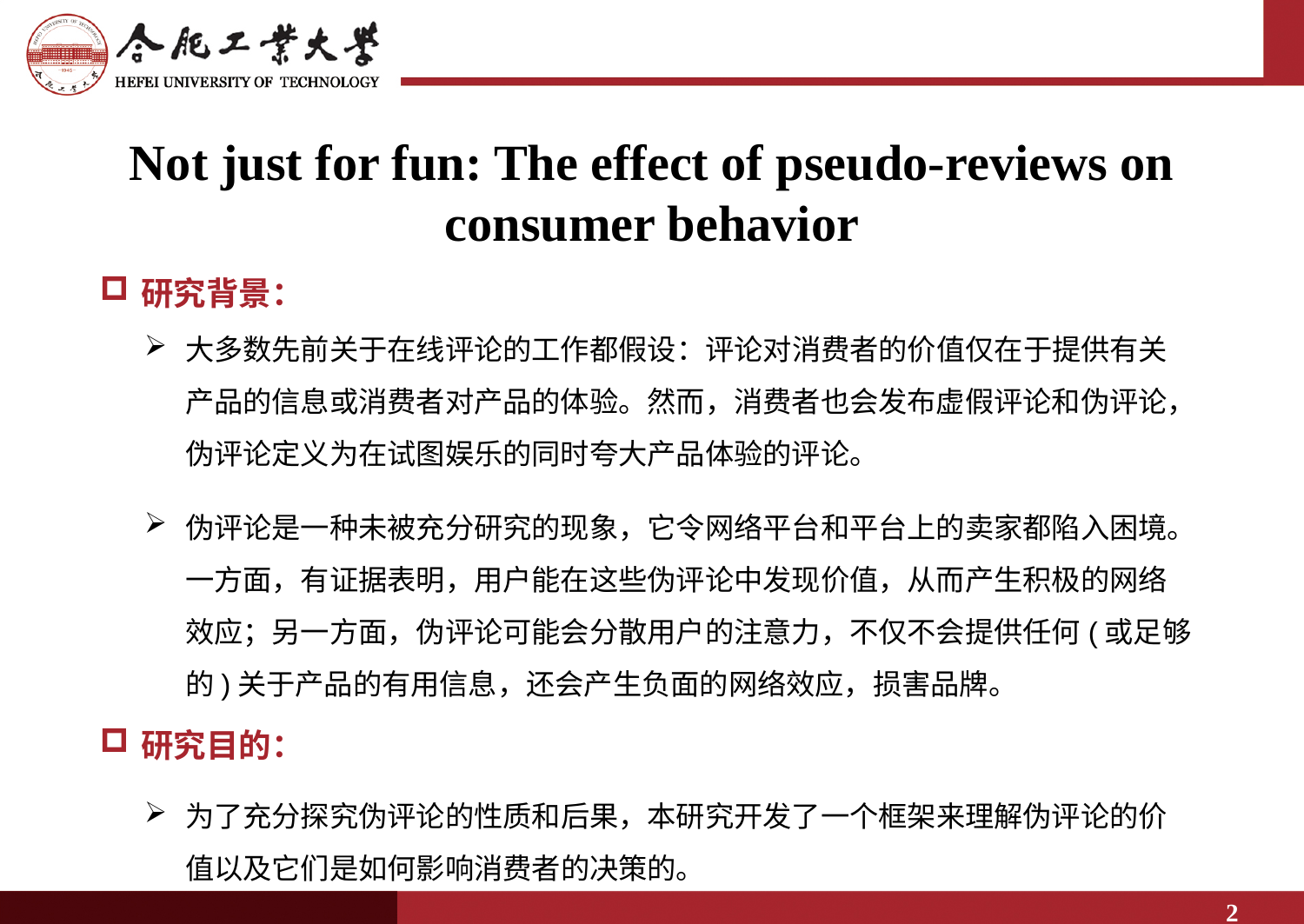

Not just for fun: The effect of pseudo-reviews on consumer behavior
研究背景：
大多数先前关于在线评论的工作都假设：评论对消费者的价值仅在于提供有关产品的信息或消费者对产品的体验。然而，消费者也会发布虚假评论和伪评论，伪评论定义为在试图娱乐的同时夸大产品体验的评论。
伪评论是一种未被充分研究的现象，它令网络平台和平台上的卖家都陷入困境。一方面，有证据表明，用户能在这些伪评论中发现价值，从而产生积极的网络效应；另一方面，伪评论可能会分散用户的注意力，不仅不会提供任何(或足够的)关于产品的有用信息，还会产生负面的网络效应，损害品牌。
研究目的：
为了充分探究伪评论的性质和后果，本研究开发了一个框架来理解伪评论的价值以及它们是如何影响消费者的决策的。
2